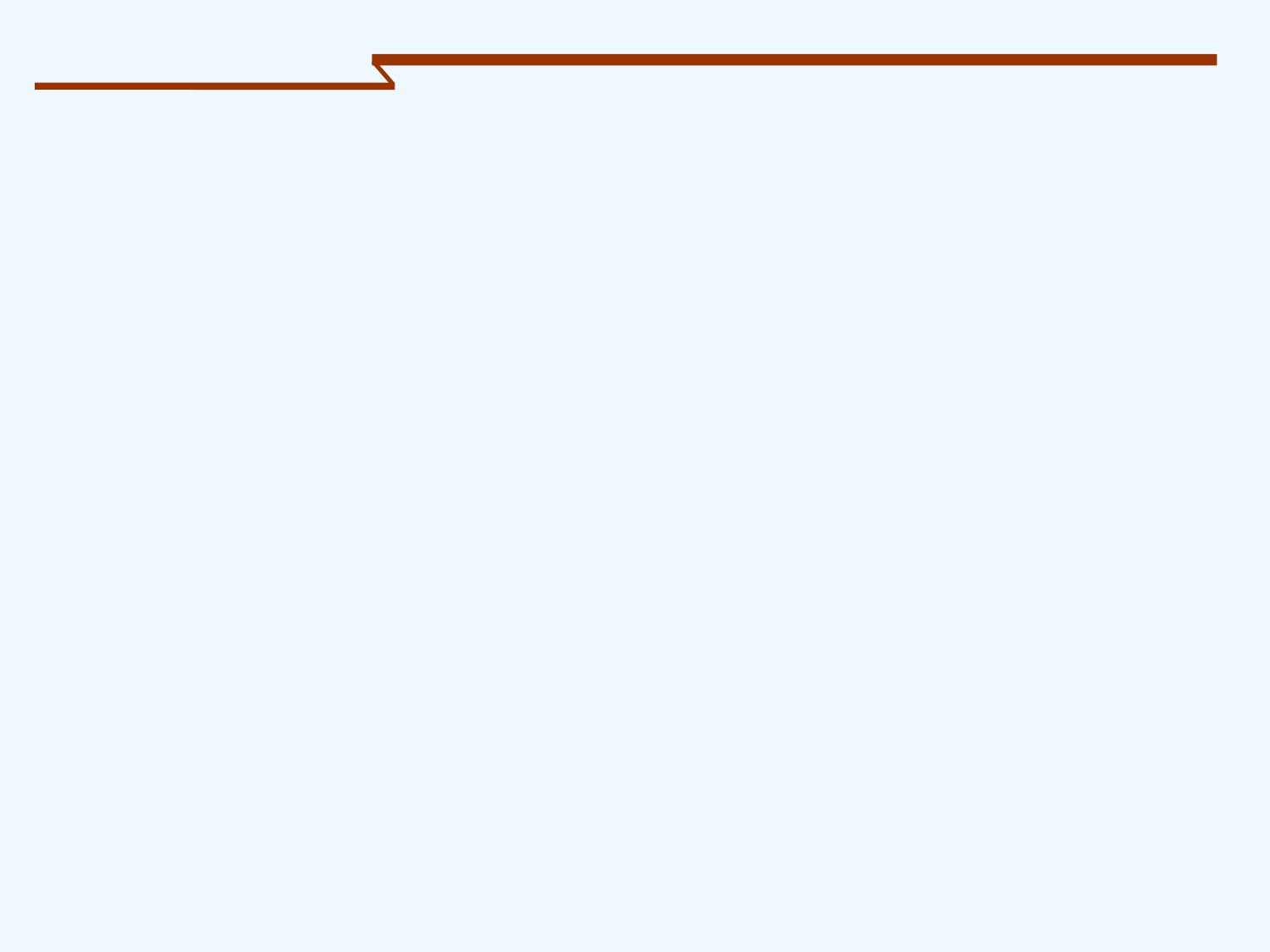

即：队列是限定仅在一端进行插入，而在另一端进行删除操作的线性表。
    允许删除的一端称为队头(front)，允许插入的一端称为队尾(rear)。
    当队列中没有元素时称为空队列。
    在空队列中依次加入元素a1,a2,…an之后，a1是队头元素，an是队尾元素。显然退出队列的次序也只能是a1,a2,…an ，也就是说队列的修改是依先进先出的原则进行的。